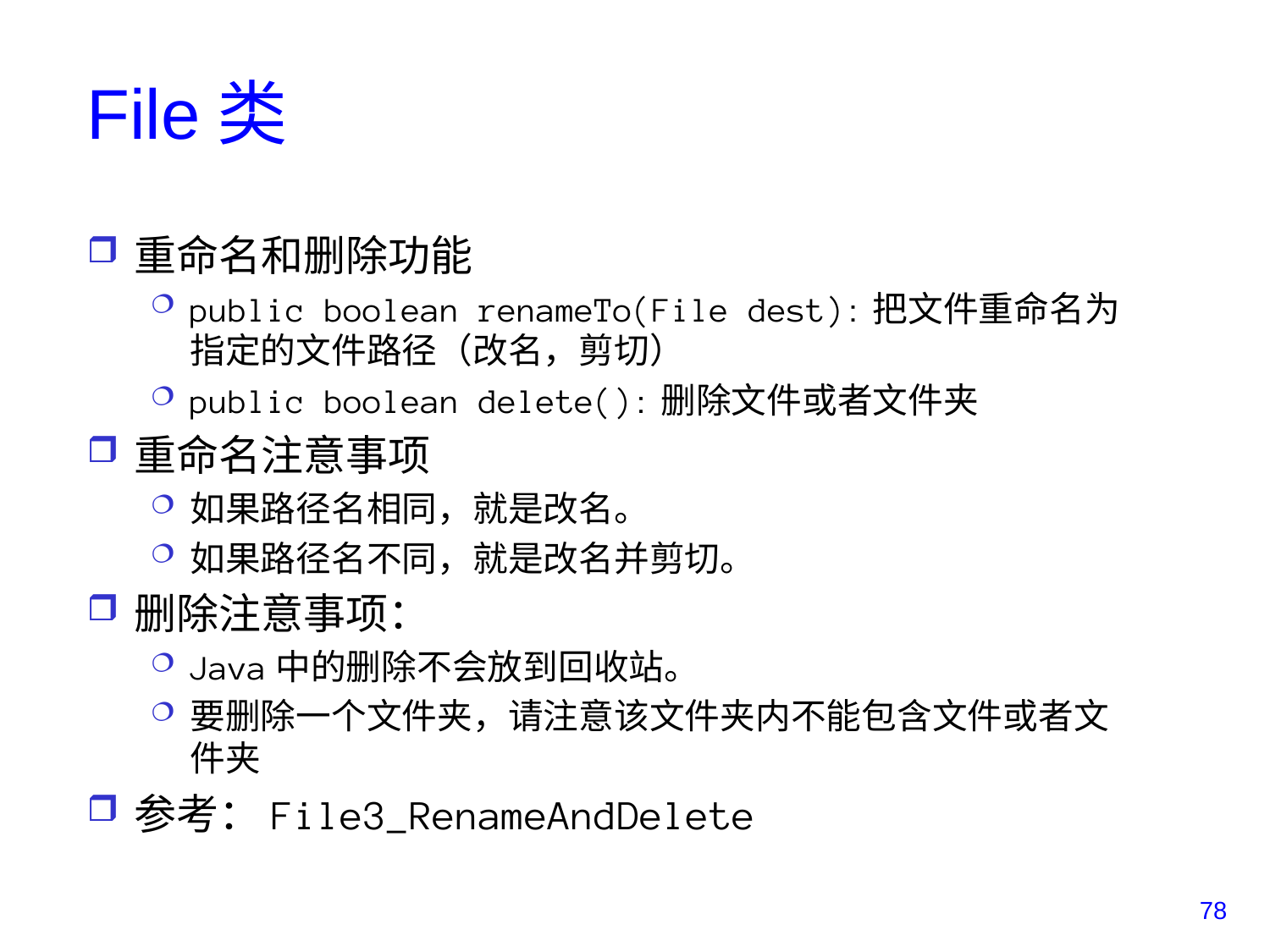

# File类
重命名和删除功能
public boolean renameTo(File dest):把文件重命名为指定的文件路径（改名，剪切）
public boolean delete():删除文件或者文件夹
重命名注意事项
如果路径名相同，就是改名。
如果路径名不同，就是改名并剪切。
删除注意事项：
Java中的删除不会放到回收站。
要删除一个文件夹，请注意该文件夹内不能包含文件或者文件夹
参考：File3_RenameAndDelete
78